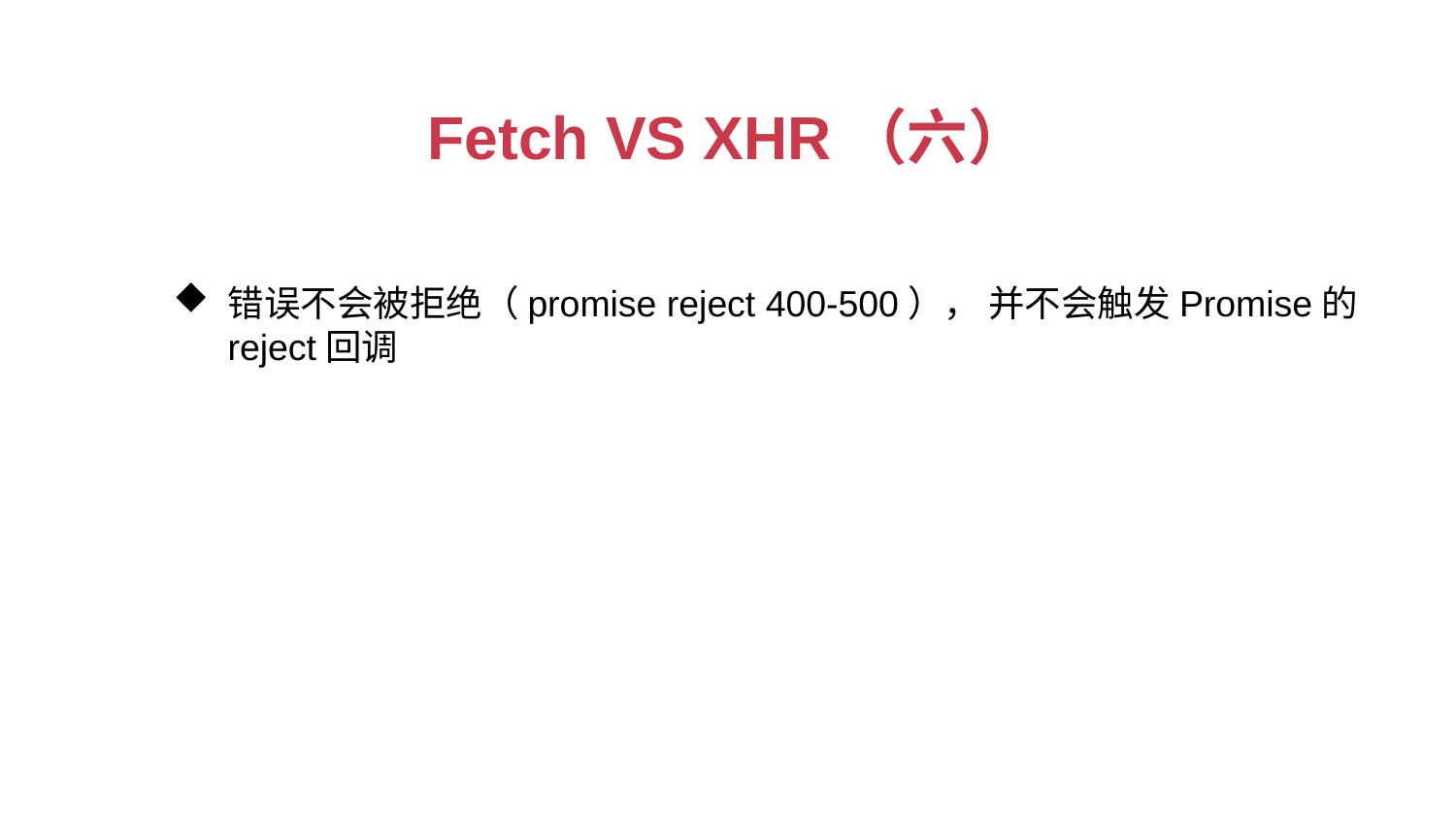

Fetch VS XHR（六）
错误不会被拒绝（promise reject 400-500）， 并不会触发Promise的reject回调